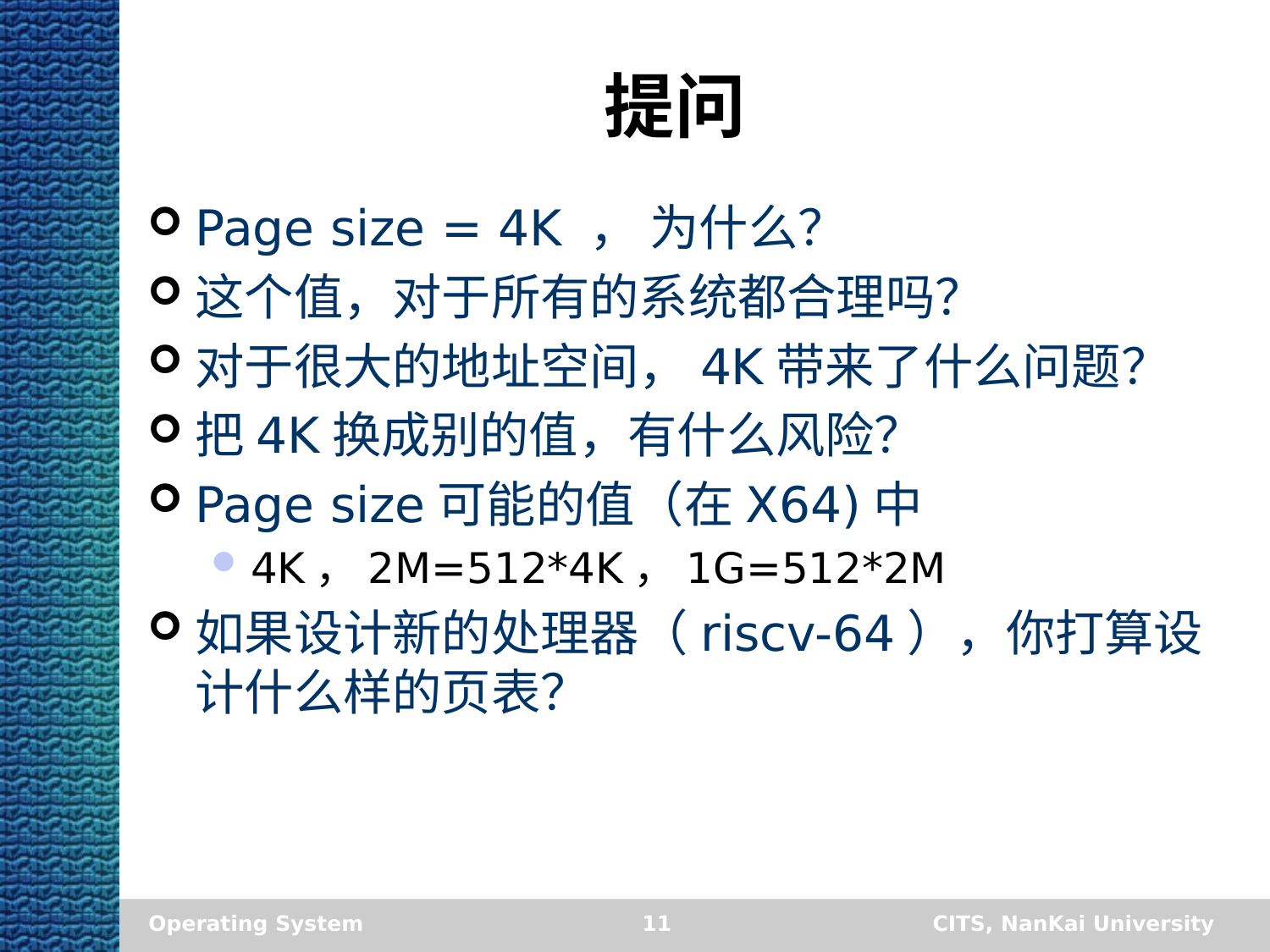

# 提问
Page size = 4K ， 为什么？
这个值，对于所有的系统都合理吗？
对于很大的地址空间，4K带来了什么问题？
把4K换成别的值，有什么风险？
Page size可能的值（在X64)中
4K，2M=512*4K，1G=512*2M
如果设计新的处理器（riscv-64），你打算设计什么样的页表？
Operating System
11
CITS, NanKai University